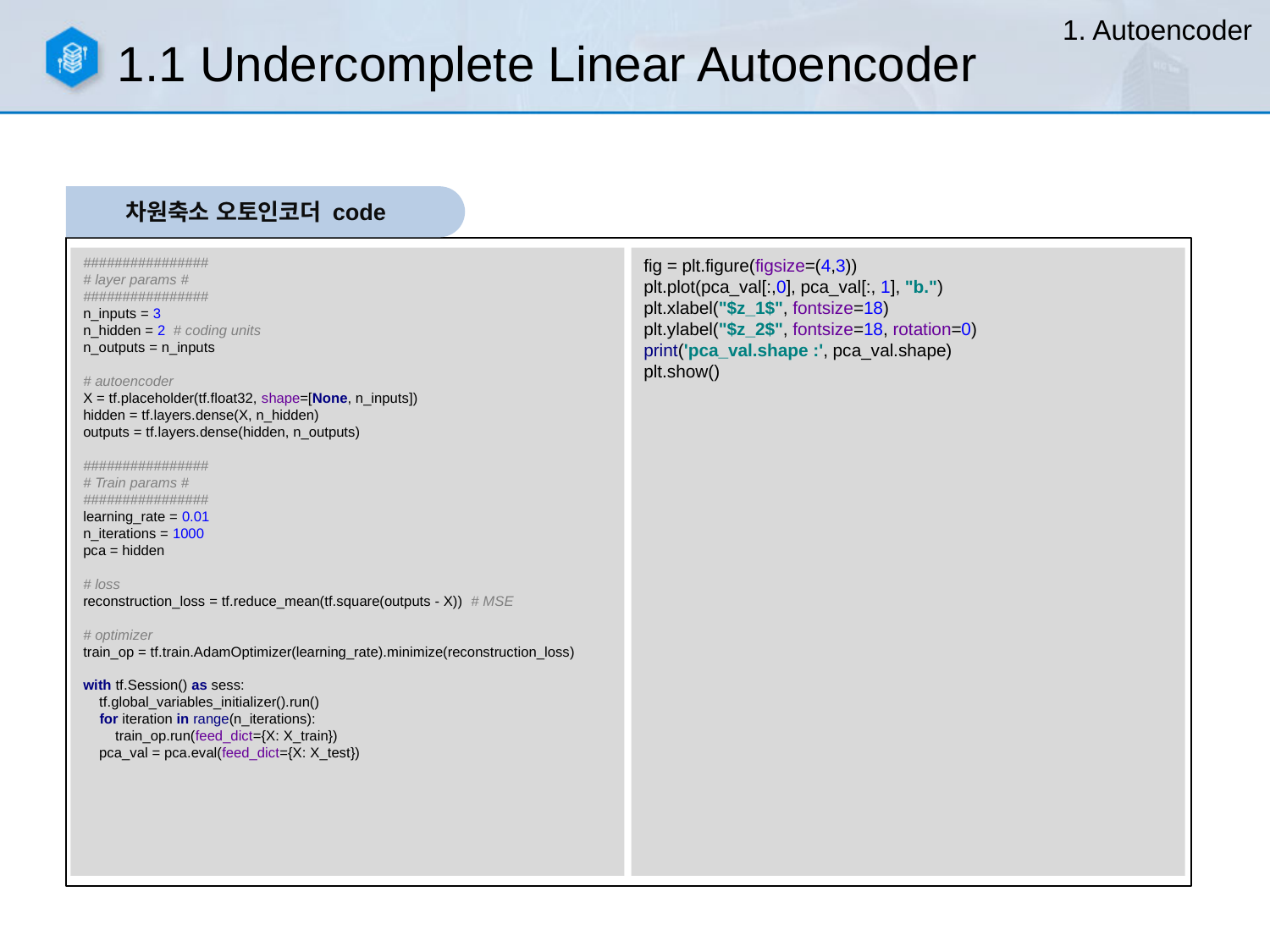

1. Autoencoder
1.1 Undercomplete Linear Autoencoder

차원축소 오토인코더 code

################
# layer params #
################
n_inputs = 3
n_hidden = 2  # coding units
n_outputs = n_inputs
# autoencoder
X = tf.placeholder(tf.float32, shape=[None, n_inputs])
hidden = tf.layers.dense(X, n_hidden)
outputs = tf.layers.dense(hidden, n_outputs)
################
# Train params #
################
learning_rate = 0.01
n_iterations = 1000
pca = hidden
# loss
reconstruction_loss = tf.reduce_mean(tf.square(outputs - X))  # MSE
# optimizer
train_op = tf.train.AdamOptimizer(learning_rate).minimize(reconstruction_loss)
with tf.Session() as sess:
    tf.global_variables_initializer().run()
    for iteration in range(n_iterations):
        train_op.run(feed_dict={X: X_train})
    pca_val = pca.eval(feed_dict={X: X_test})
fig = plt.figure(figsize=(4,3))
plt.plot(pca_val[:,0], pca_val[:, 1], "b.")
plt.xlabel("$z_1$", fontsize=18)
plt.ylabel("$z_2$", fontsize=18, rotation=0)
print('pca_val.shape :', pca_val.shape)
plt.show()